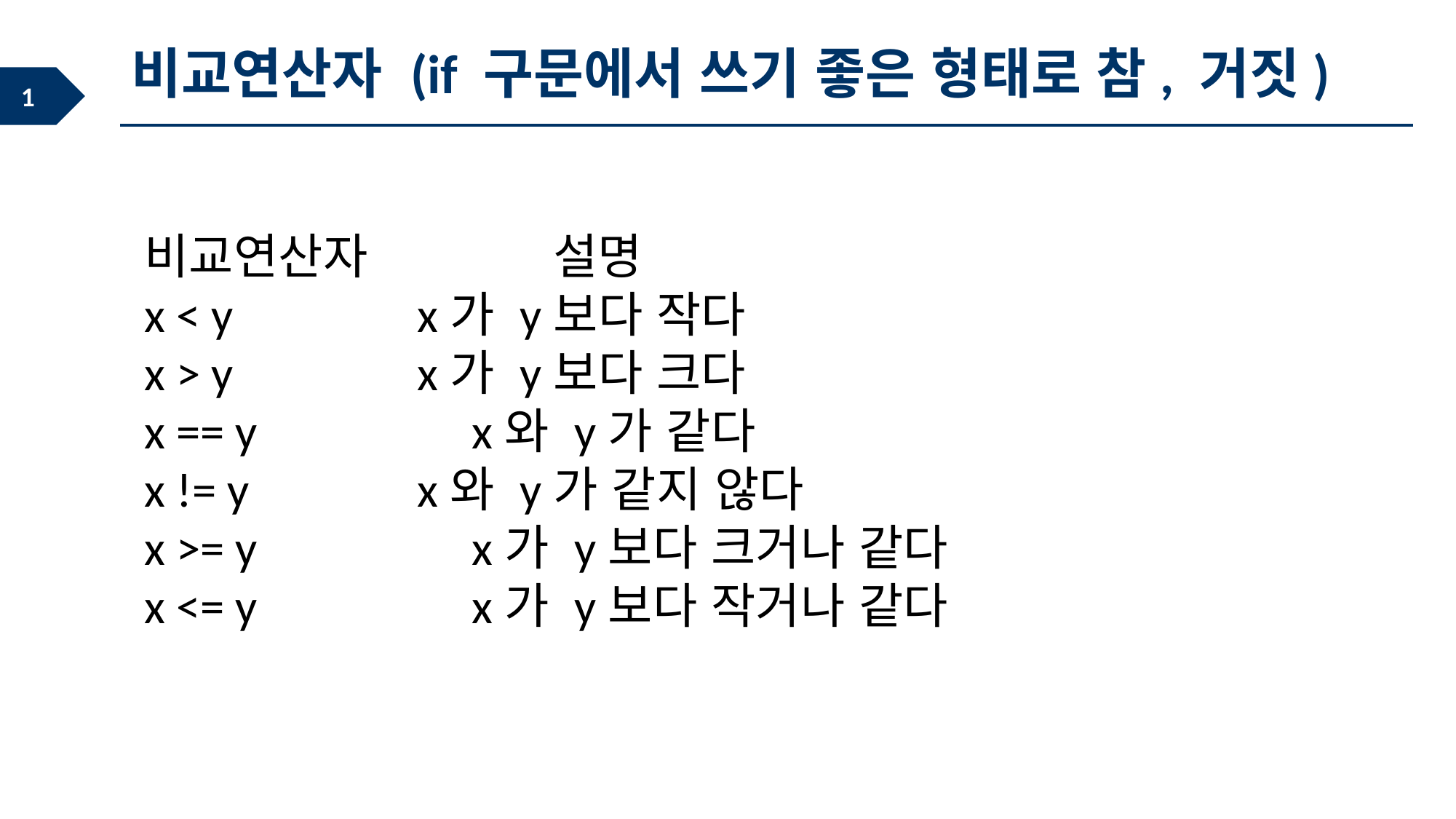

비교연산자 (if 구문에서 쓰기 좋은 형태로 참, 거짓)
비교연산자	      설명
x < y	               x가 y보다 작다
x > y	               x가 y보다 크다
x == y	          x와 y가 같다
x != y	               x와 y가 같지 않다
x >= y	          x가 y보다 크거나 같다
x <= y	          x가 y보다 작거나 같다